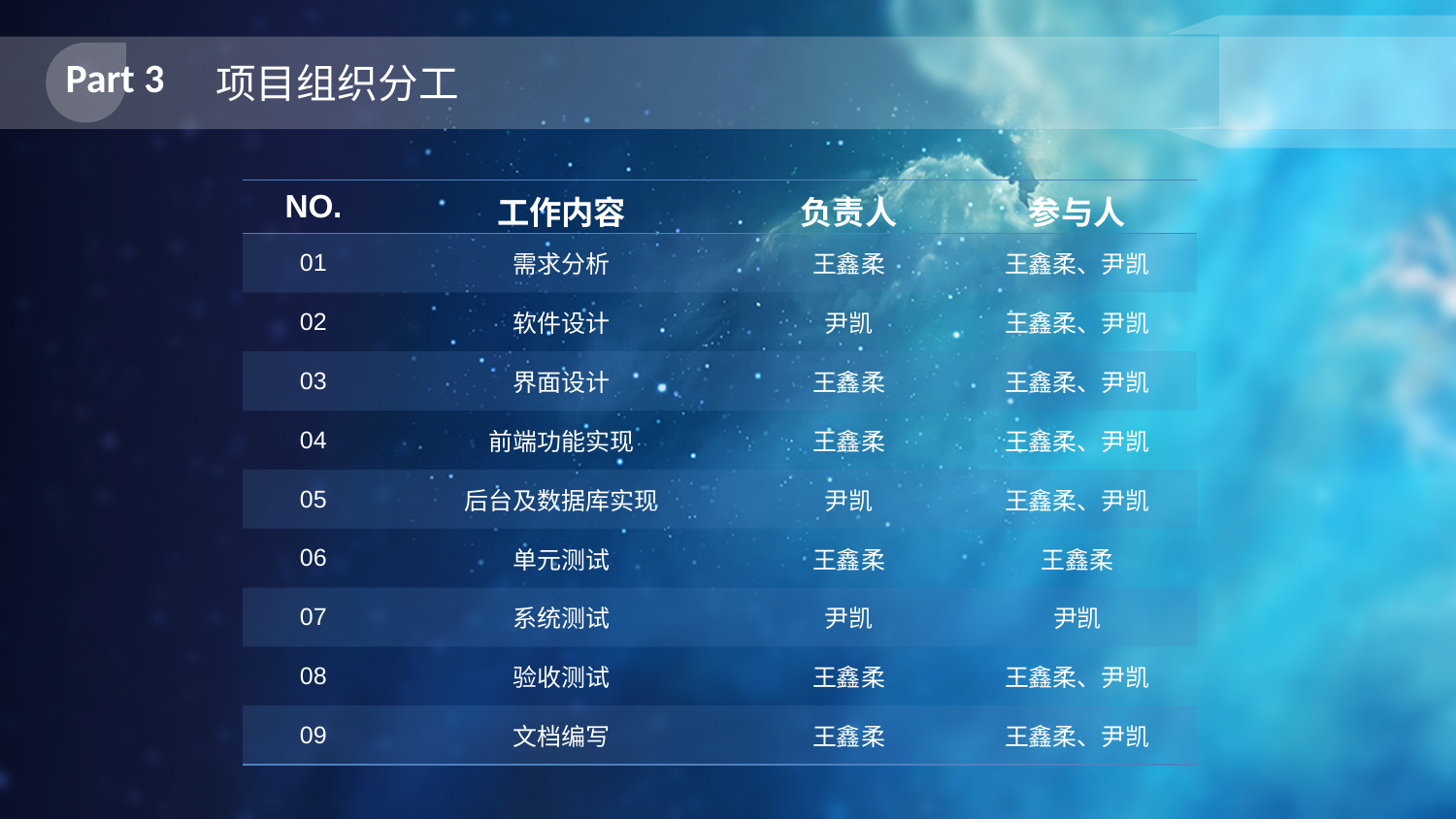

Part 3
项目组织分工
| NO. | 工作内容 | 负责人 | 参与人 |
| --- | --- | --- | --- |
| 01 | 需求分析 | 王鑫柔 | 王鑫柔、尹凯 |
| 02 | 软件设计 | 尹凯 | 王鑫柔、尹凯 |
| 03 | 界面设计 | 王鑫柔 | 王鑫柔、尹凯 |
| 04 | 前端功能实现 | 王鑫柔 | 王鑫柔、尹凯 |
| 05 | 后台及数据库实现 | 尹凯 | 王鑫柔、尹凯 |
| 06 | 单元测试 | 王鑫柔 | 王鑫柔 |
| 07 | 系统测试 | 尹凯 | 尹凯 |
| 08 | 验收测试 | 王鑫柔 | 王鑫柔、尹凯 |
| 09 | 文档编写 | 王鑫柔 | 王鑫柔、尹凯 |